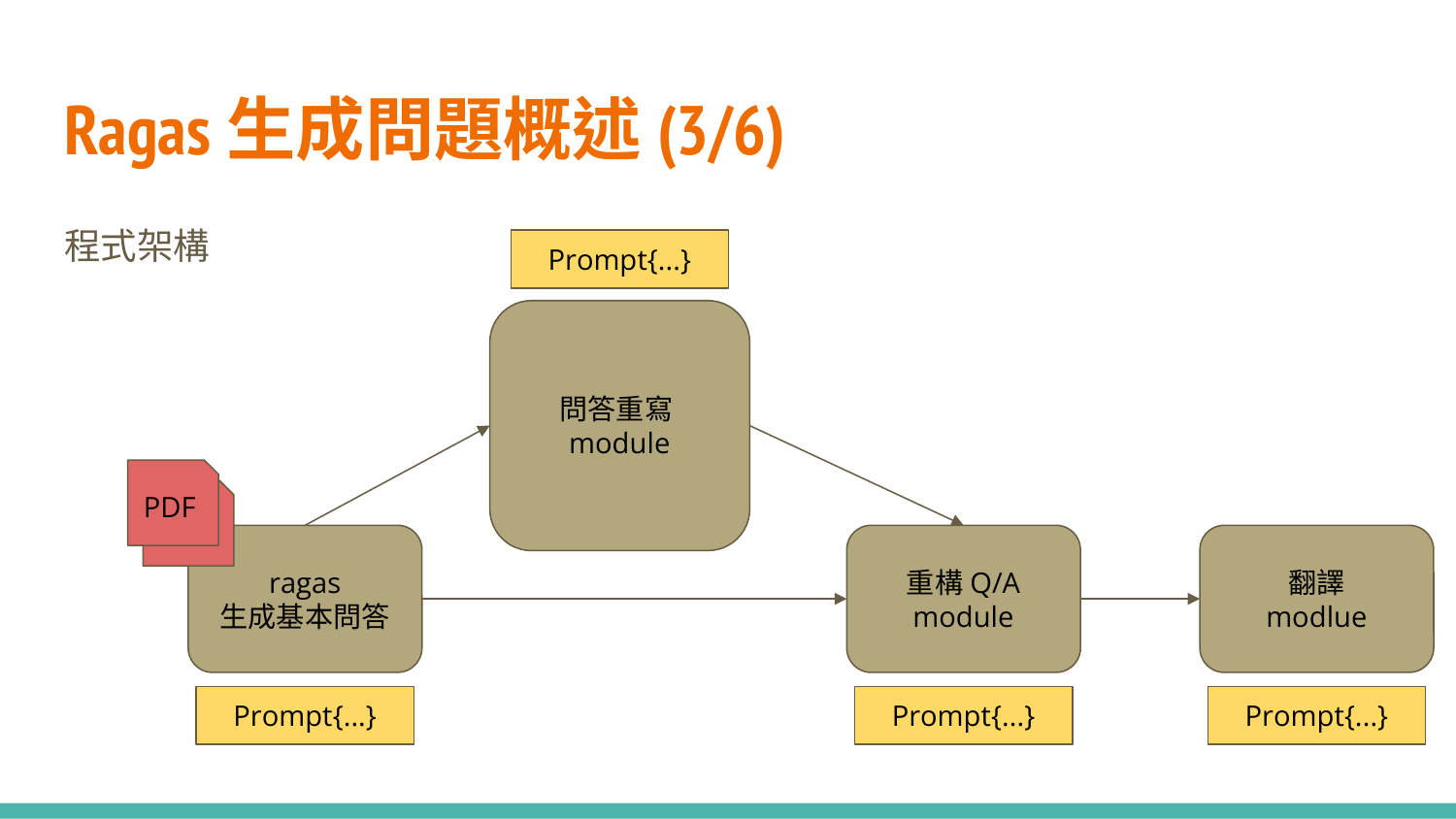

# Ragas生成問題概述(3/6)

程式架構
Prompt{...}
問答重寫module
PDF

重構Q/A
module
ragas
生成基本問答
翻譯
modlue
Prompt{...}
Prompt{...}
Prompt{...}